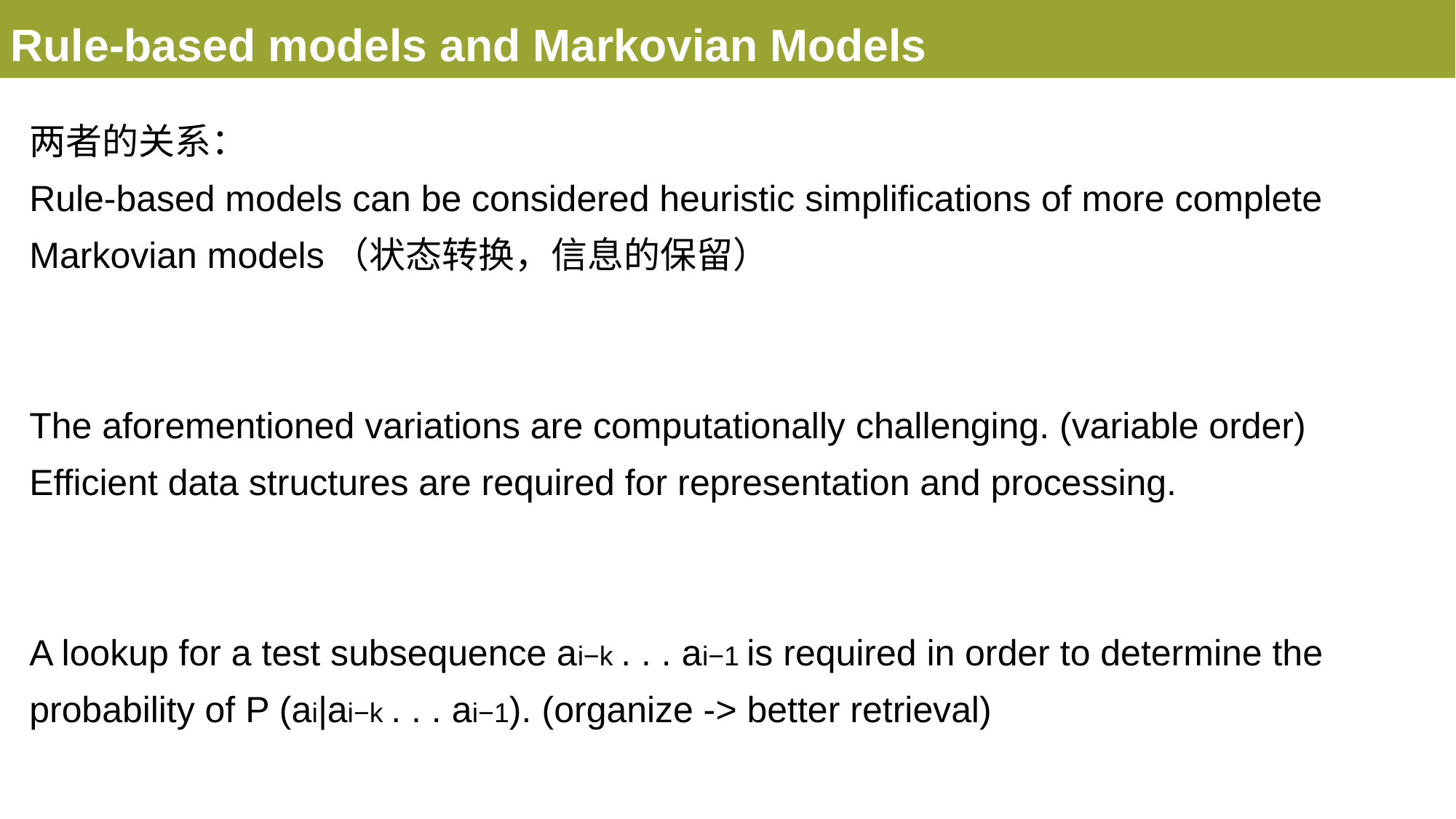

Rule-based models and Markovian Models

两者的关系：
Rule-based models can be considered heuristic simplifications of more complete Markovian models（状态转换，信息的保留）

The aforementioned variations are computationally challenging. (variable order)
Efficient data structures are required for representation and processing.

A lookup for a test subsequence ai−k . . . ai−1 is required in order to determine the probability of P (ai|ai−k . . . ai−1). (organize -> better retrieval)